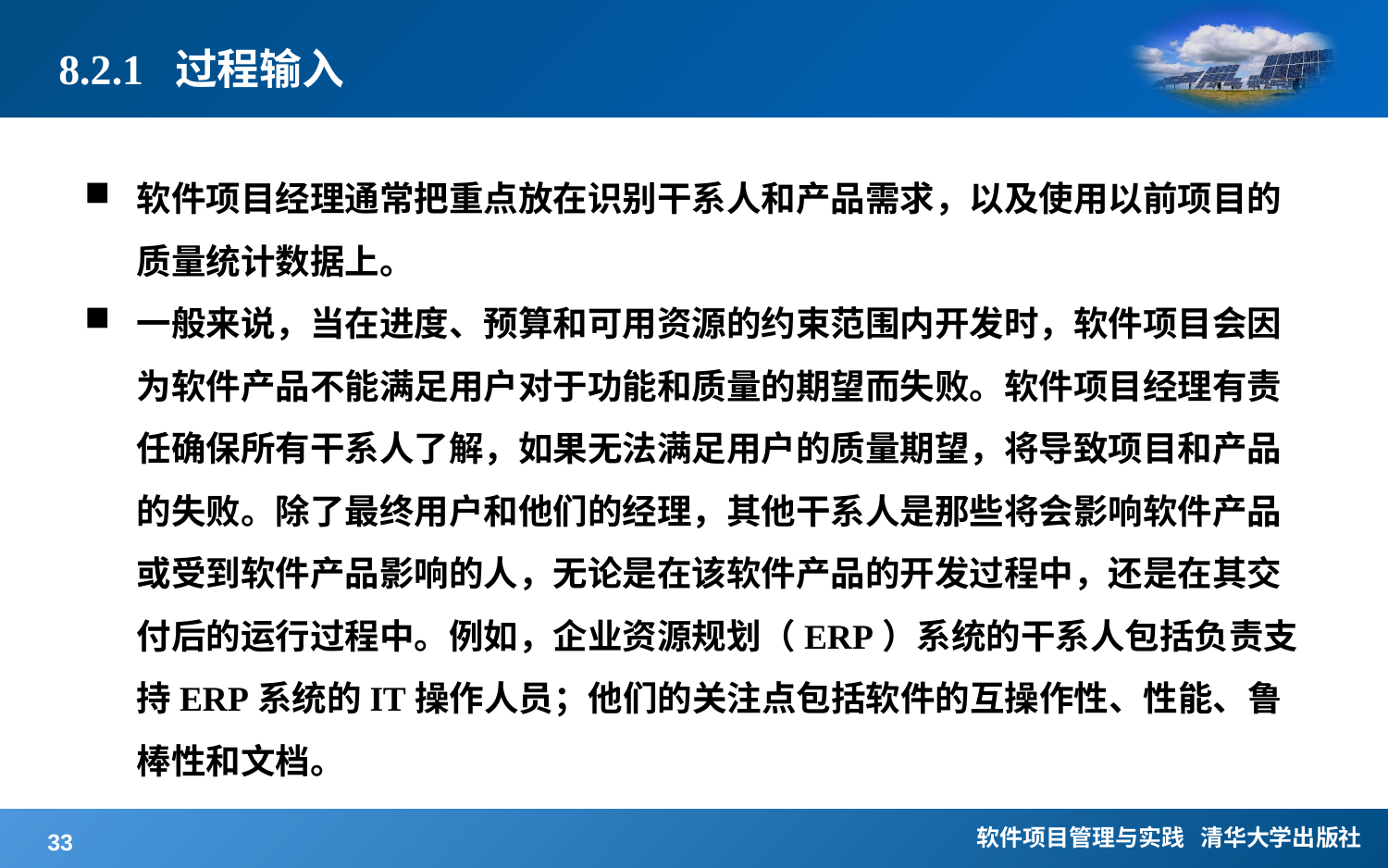

# 8.2.1  过程输入
软件项目经理通常把重点放在识别干系人和产品需求，以及使用以前项目的质量统计数据上。
一般来说，当在进度、预算和可用资源的约束范围内开发时，软件项目会因为软件产品不能满足用户对于功能和质量的期望而失败。软件项目经理有责任确保所有干系人了解，如果无法满足用户的质量期望，将导致项目和产品的失败。除了最终用户和他们的经理，其他干系人是那些将会影响软件产品或受到软件产品影响的人，无论是在该软件产品的开发过程中，还是在其交付后的运行过程中。例如，企业资源规划（ERP）系统的干系人包括负责支持ERP系统的IT操作人员；他们的关注点包括软件的互操作性、性能、鲁棒性和文档。